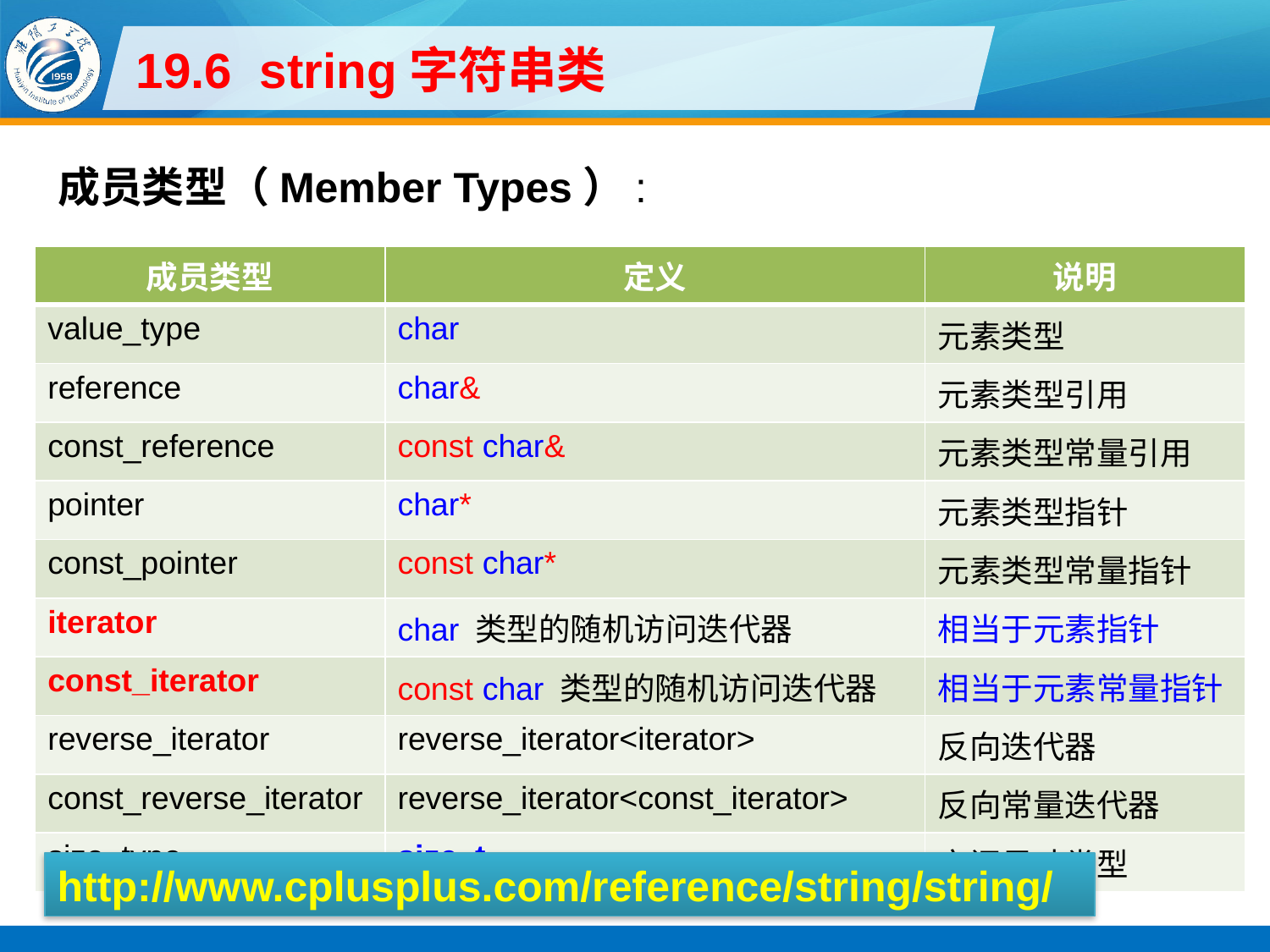

# 19.6  string字符串类
成员类型（Member Types）:

| 成员类型 | 定义 | 说明 |
| --- | --- | --- |
| value\_type | char | 元素类型 |
| reference | char& | 元素类型引用 |
| const\_reference | const char& | 元素类型常量引用 |
| pointer | char\* | 元素类型指针 |
| const\_pointer | const char\* | 元素类型常量指针 |
| iterator | char 类型的随机访问迭代器 | 相当于元素指针 |
| const\_iterator | const char 类型的随机访问迭代器 | 相当于元素常量指针 |
| reverse\_iterator | reverse\_iterator<iterator> | 反向迭代器 |
| const\_reverse\_iterator | reverse\_iterator<const\_iterator> | 反向常量迭代器 |
| size\_type | size\_t | 空间尺寸类型 |
http://www.cplusplus.com/reference/string/string/